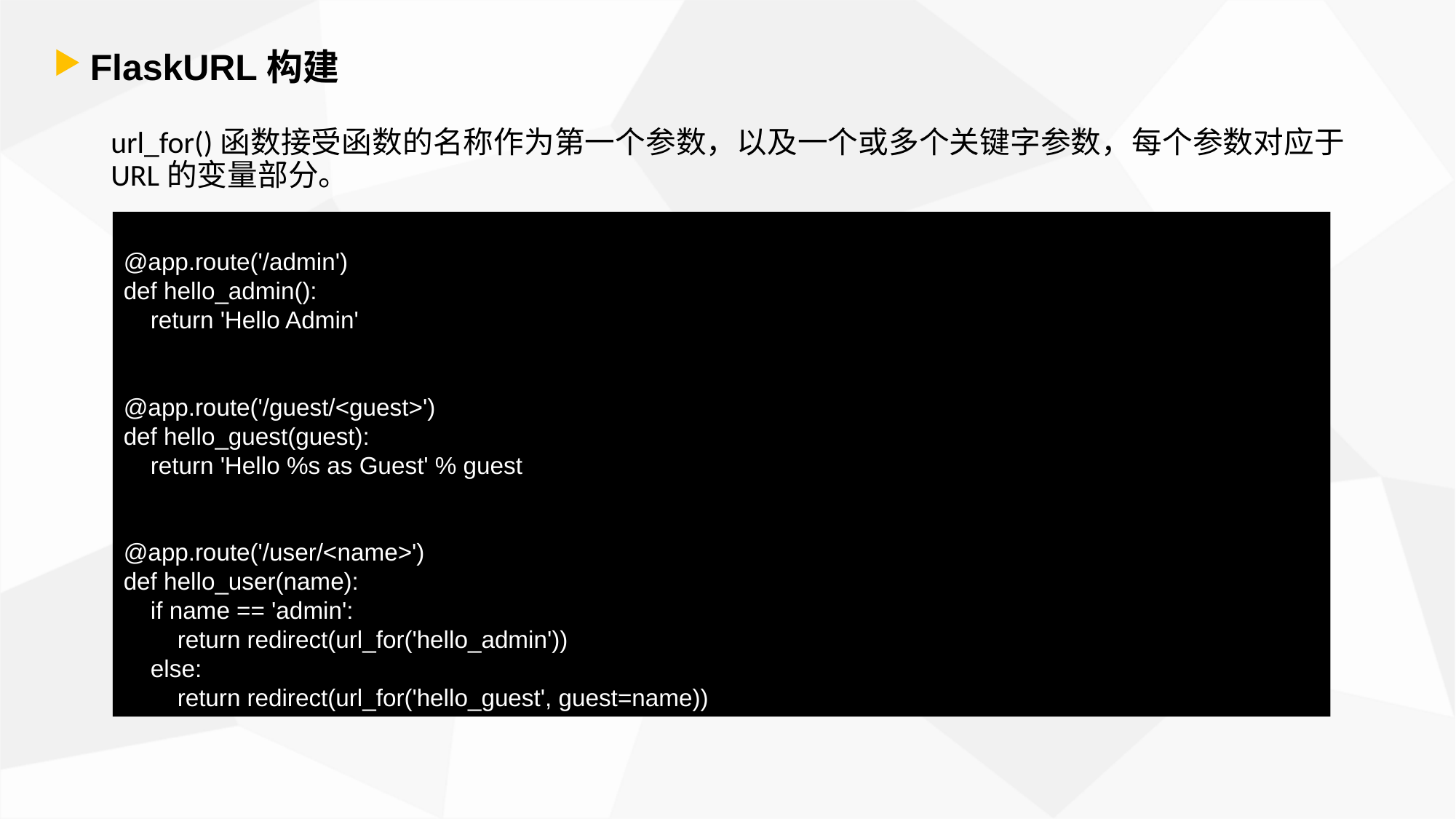

FlaskURL构建

url_for()函数接受函数的名称作为第一个参数，以及一个或多个关键字参数，每个参数对应于URL的变量部分。

@app.route('/admin')
def hello_admin():
    return 'Hello Admin'

@app.route('/guest/<guest>')
def hello_guest(guest):
    return 'Hello %s as Guest' % guest

@app.route('/user/<name>')
def hello_user(name):
    if name == 'admin':
        return redirect(url_for('hello_admin'))
    else:
        return redirect(url_for('hello_guest', guest=name))